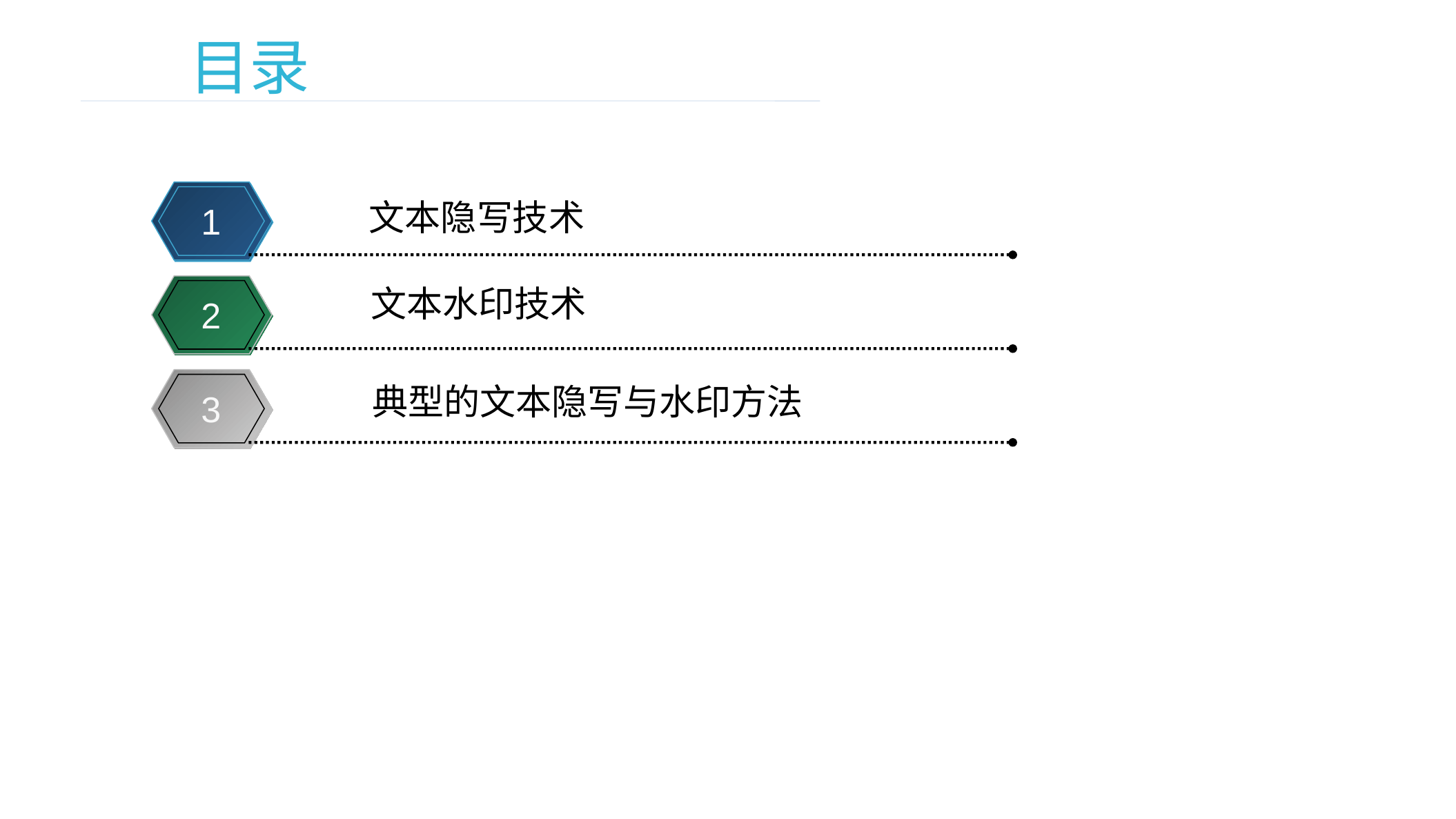

目录

文本隐写技术
1

文本水印技术
2

典型的文本隐写与水印方法
3